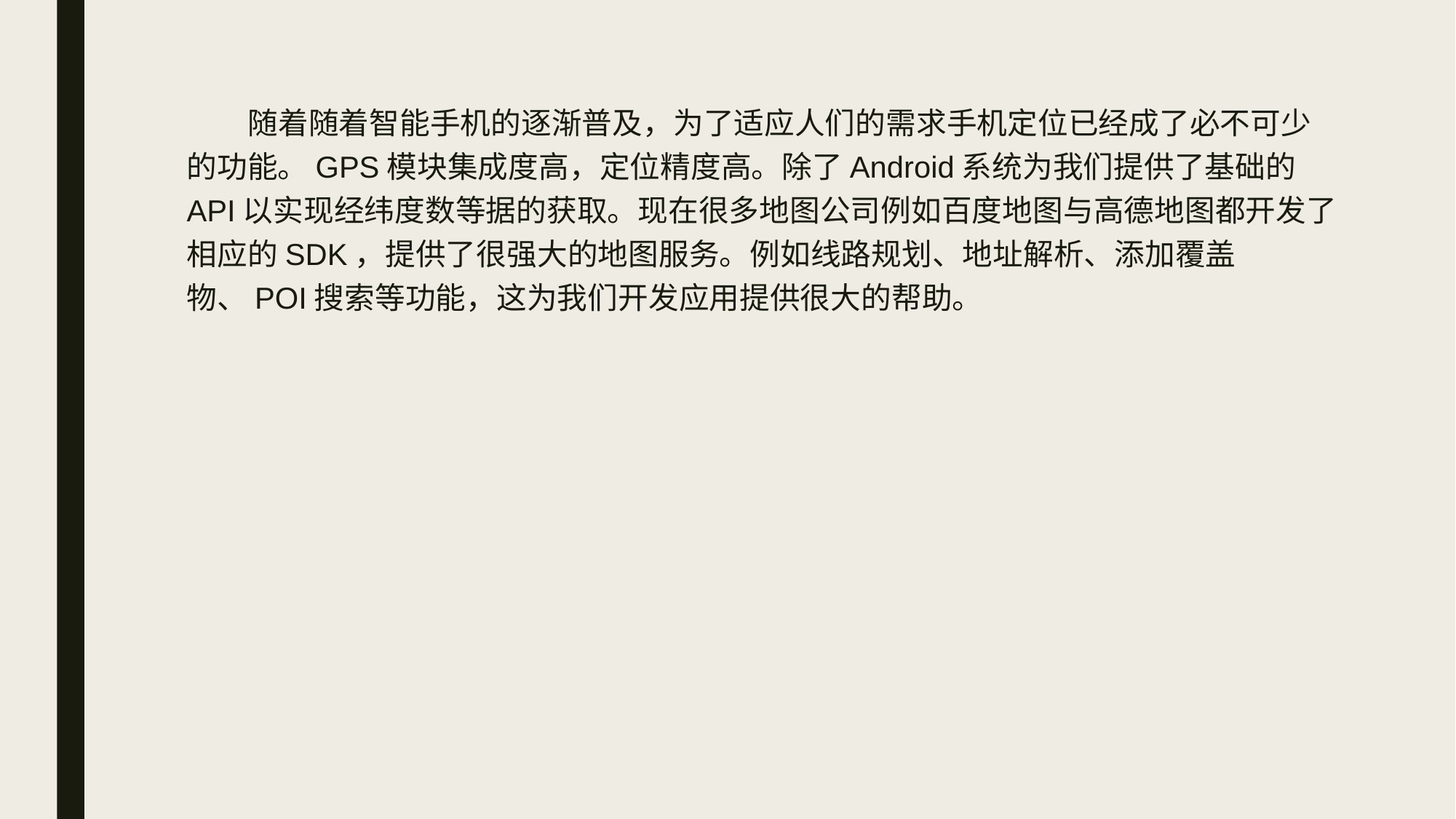

随着随着智能手机的逐渐普及，为了适应人们的需求手机定位已经成了必不可少的功能。GPS模块集成度高，定位精度高。除了Android系统为我们提供了基础的API以实现经纬度数等据的获取。现在很多地图公司例如百度地图与高德地图都开发了相应的SDK，提供了很强大的地图服务。例如线路规划、地址解析、添加覆盖物、POI搜索等功能，这为我们开发应用提供很大的帮助。